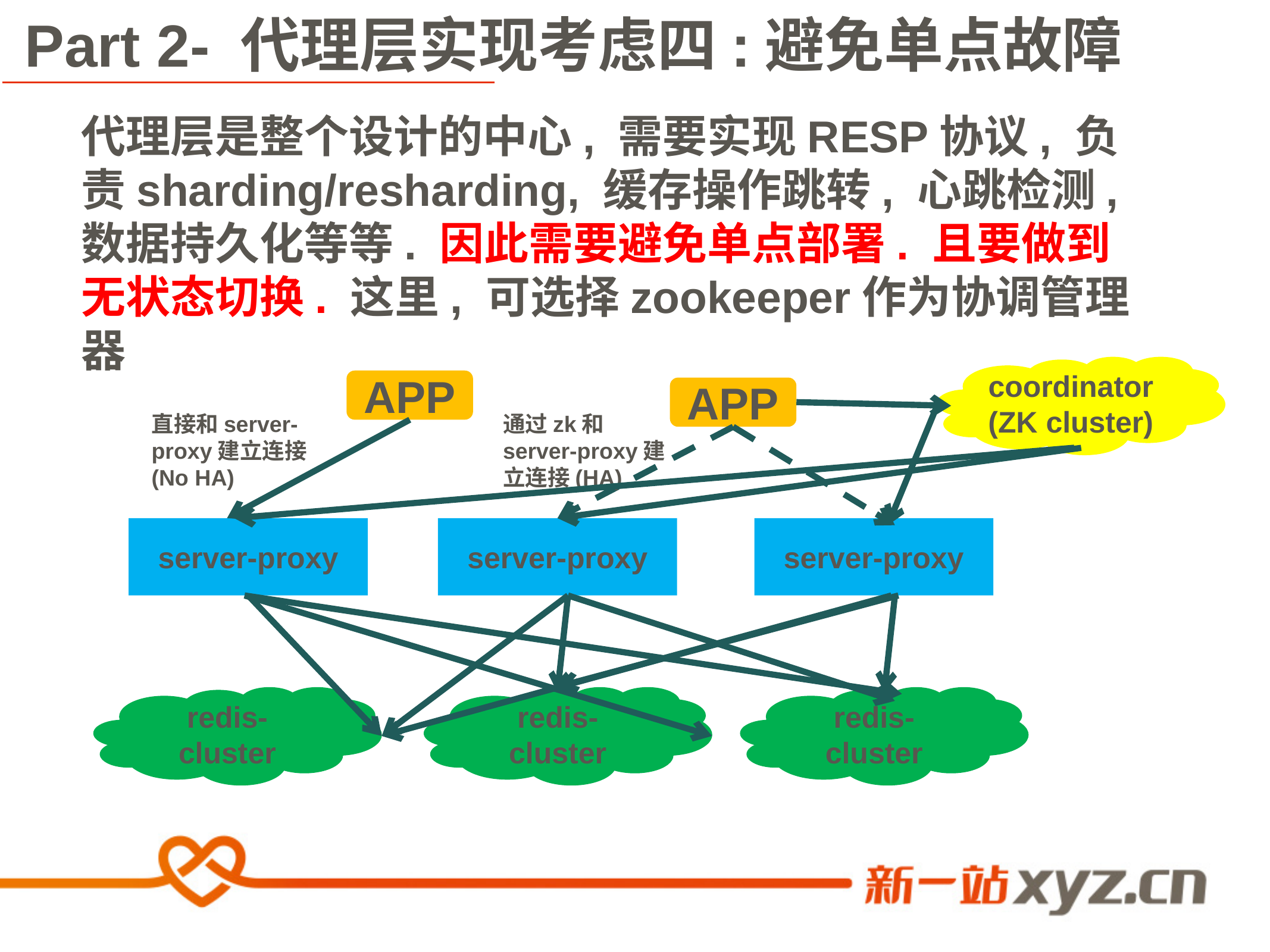

Part 2- 代理层实现考虑四:避免单点故障

代理层是整个设计的中心, 需要实现RESP协议, 负责sharding/resharding, 缓存操作跳转, 心跳检测, 数据持久化等等. 因此需要避免单点部署. 且要做到无状态切换. 这里, 可选择zookeeper作为协调管理器

coordinator
(ZK cluster)
APP
APP
直接和server-proxy建立连接(No HA)
通过zk和server-proxy建立连接(HA)
server-proxy
server-proxy
server-proxy
redis-cluster
redis-cluster
redis-cluster